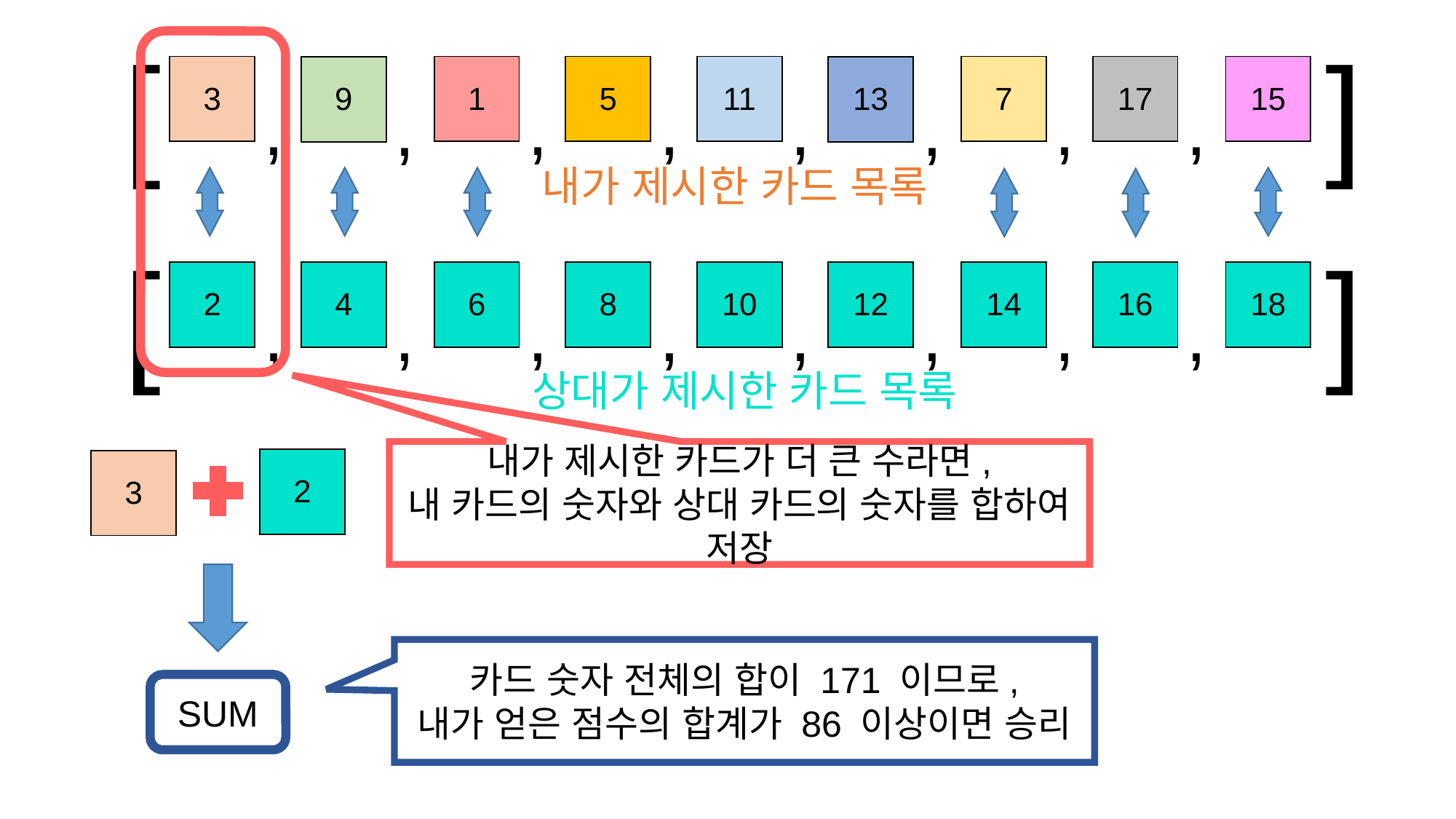

[
]

| 3 |
| --- |
| 1 |
| --- |
| 5 |
| --- |
| 11 |
| --- |
| 7 |
| --- |
| 17 |
| --- |
| 15 |
| --- |
| 9 |
| --- |
| 13 |
| --- |
,
,
,
,
,
,
,
,
내가 제시한 카드 목록

[
]
| 2 |
| --- |
| 6 |
| --- |
| 8 |
| --- |
| 10 |
| --- |
| 14 |
| --- |
| 16 |
| --- |
| 18 |
| --- |
| 4 |
| --- |
| 12 |
| --- |
,
,
,
,
,
,
,
,
상대가 제시한 카드 목록
내가 제시한 카드가 더 큰 수라면,
내 카드의 숫자와 상대 카드의 숫자를 합하여 저장
| 2 |
| --- |
| 3 |
| --- |

카드 숫자 전체의 합이 171 이므로,
내가 얻은 점수의 합계가 86 이상이면 승리
SUM